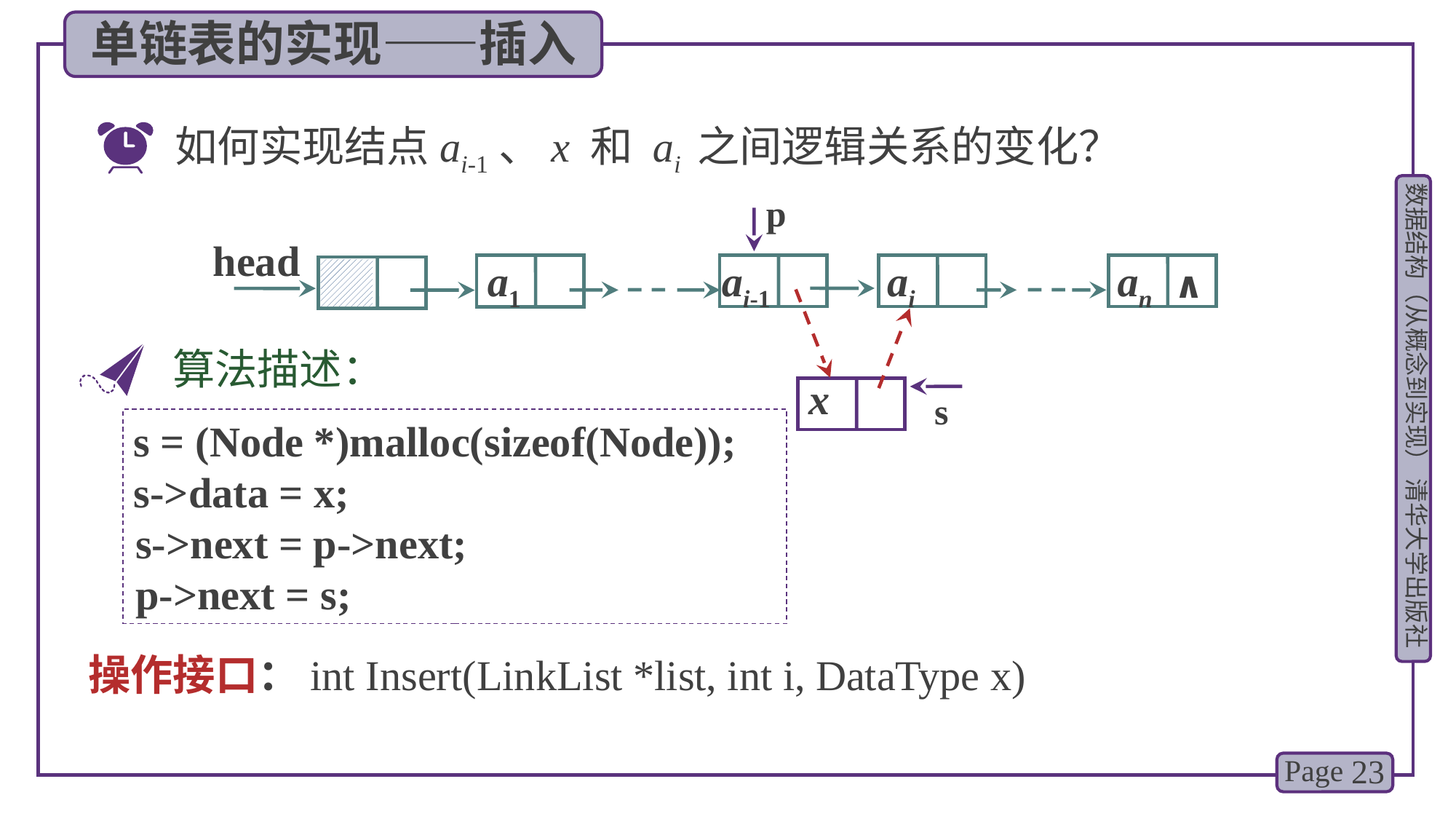

单链表的实现——插入

如何实现结点ai-1、x 和 ai 之间逻辑关系的变化？

p

head
ai-1

ai

an

a1

∧

算法描述：

x

s

s->next = p->next;
p->next = s;
s = (Node *)malloc(sizeof(Node));
s->data = x;

操作接口：int Insert(LinkList *list, int i, DataType x)